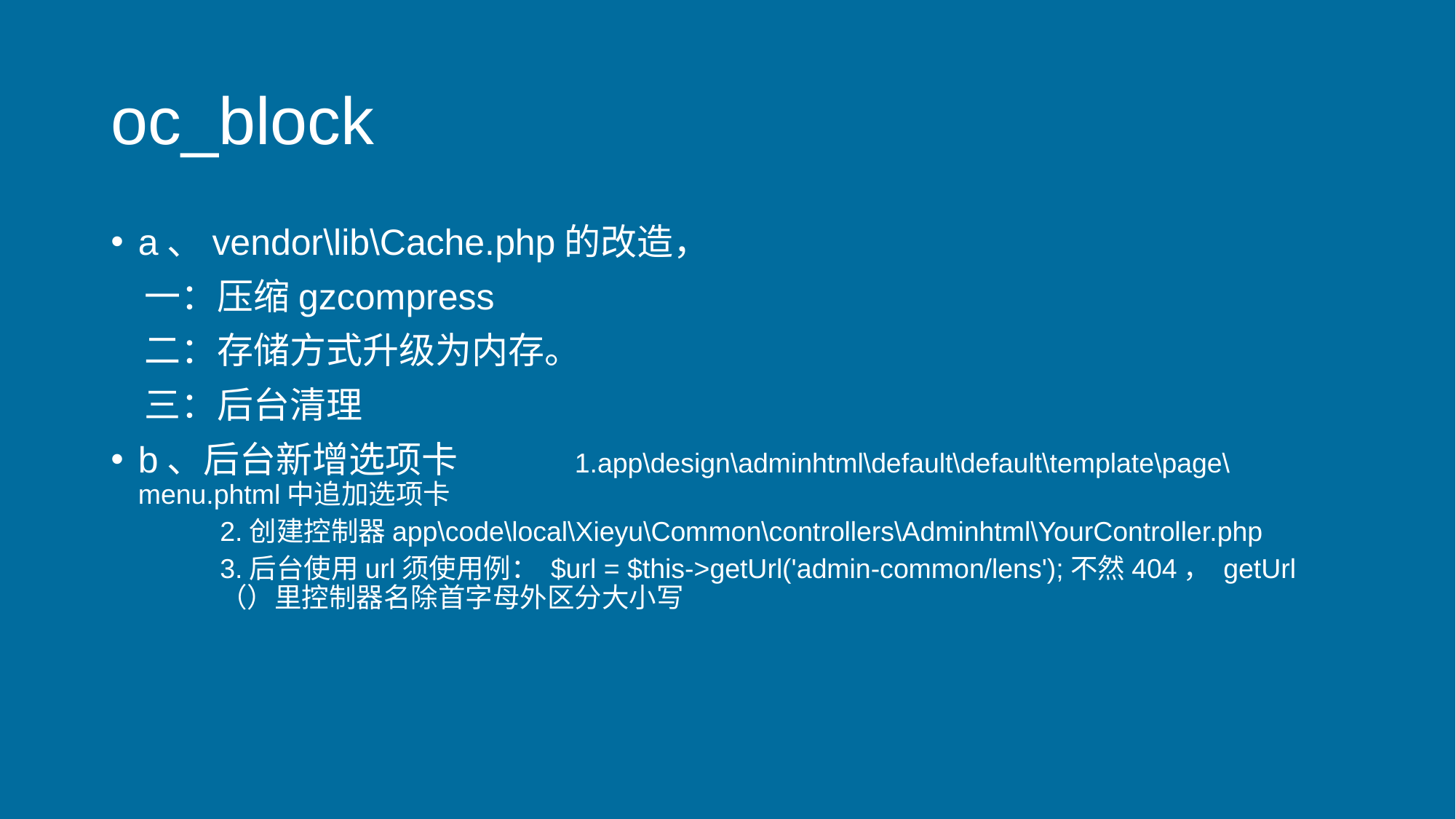

# oc_block
a、vendor\lib\Cache.php的改造，
   一：压缩gzcompress
   二：存储方式升级为内存。
   三：后台清理
b、后台新增选项卡 	1.app\design\adminhtml\default\default\template\page\menu.phtml中追加选项卡
2.创建控制器app\code\local\Xieyu\Common\controllers\Adminhtml\YourController.php
3.后台使用url须使用例： $url = $this->getUrl('admin-common/lens');不然404， getUrl（）里控制器名除首字母外区分大小写